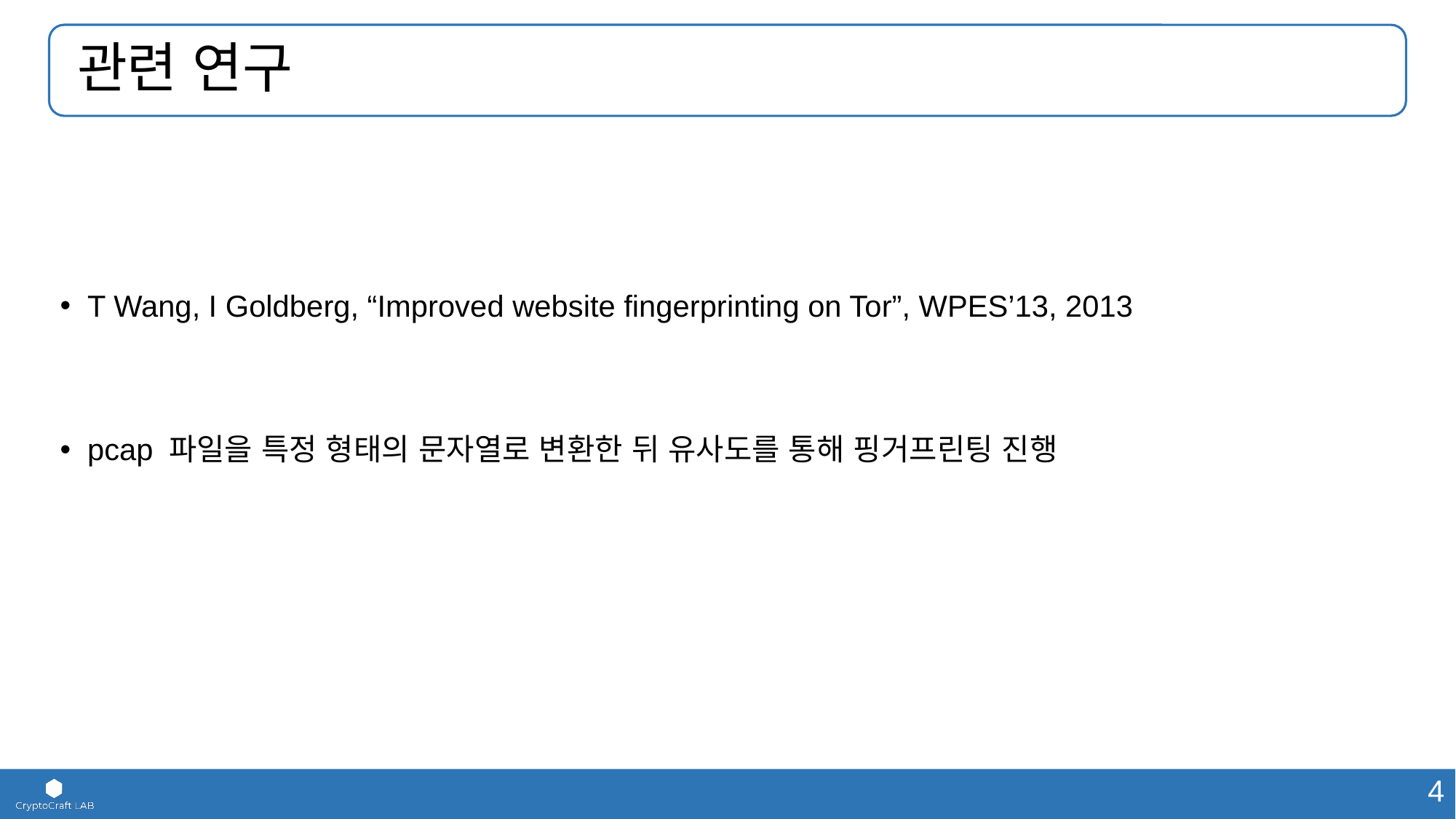

# 관련 연구

T Wang, I Goldberg, “Improved website fingerprinting on Tor”, WPES’13, 2013

pcap 파일을 특정 형태의 문자열로 변환한 뒤 유사도를 통해 핑거프린팅 진행